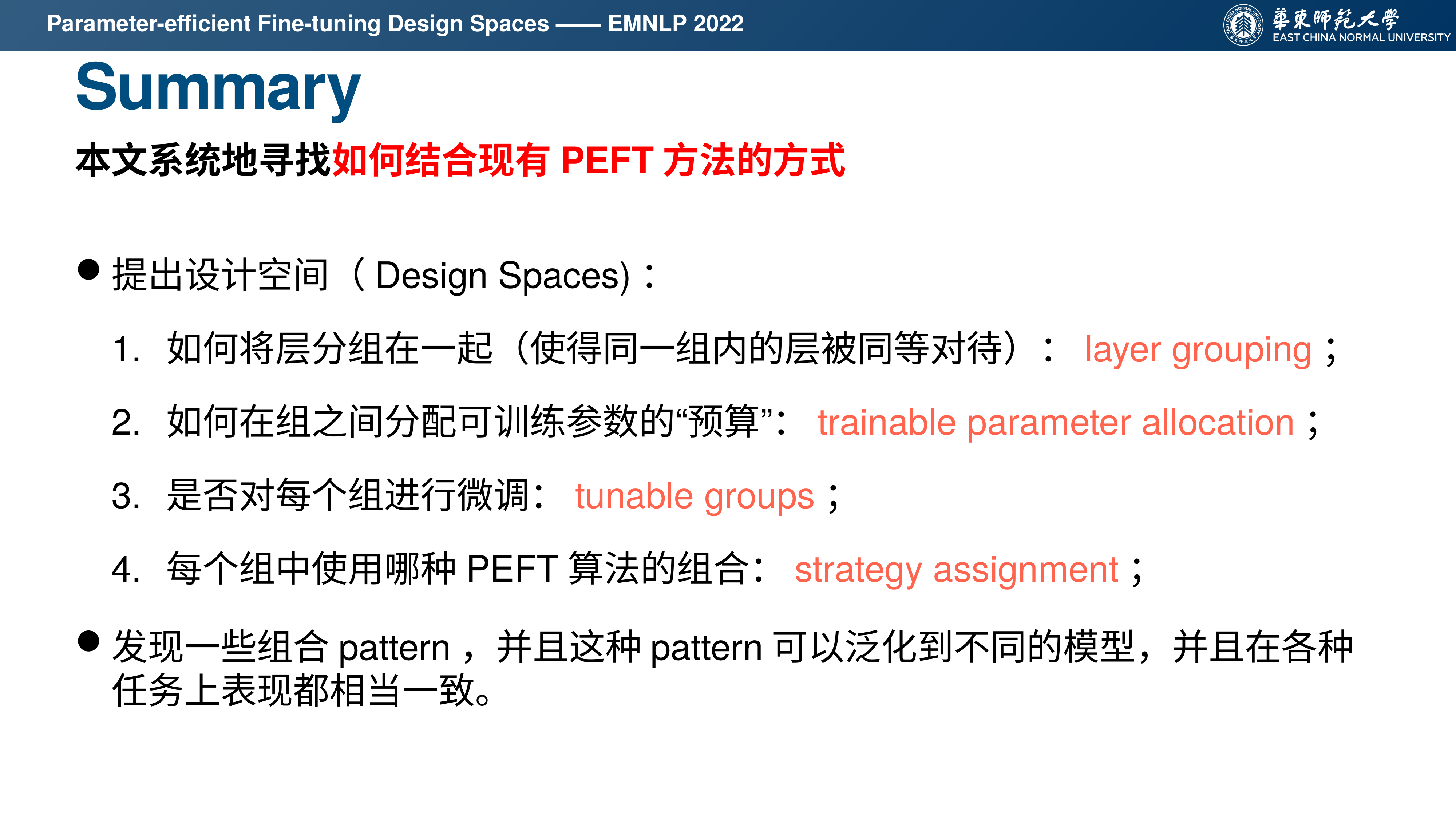

# Summary
本文系统地寻找如何结合现有PEFT方法的方式
提出设计空间（Design Spaces)：
如何将层分组在一起（使得同一组内的层被同等对待）：layer grouping；
如何在组之间分配可训练参数的“预算”：trainable parameter allocation；
是否对每个组进行微调：tunable groups；
每个组中使用哪种PEFT算法的组合：strategy assignment；
发现一些组合pattern，并且这种pattern可以泛化到不同的模型，并且在各种任务上表现都相当一致。